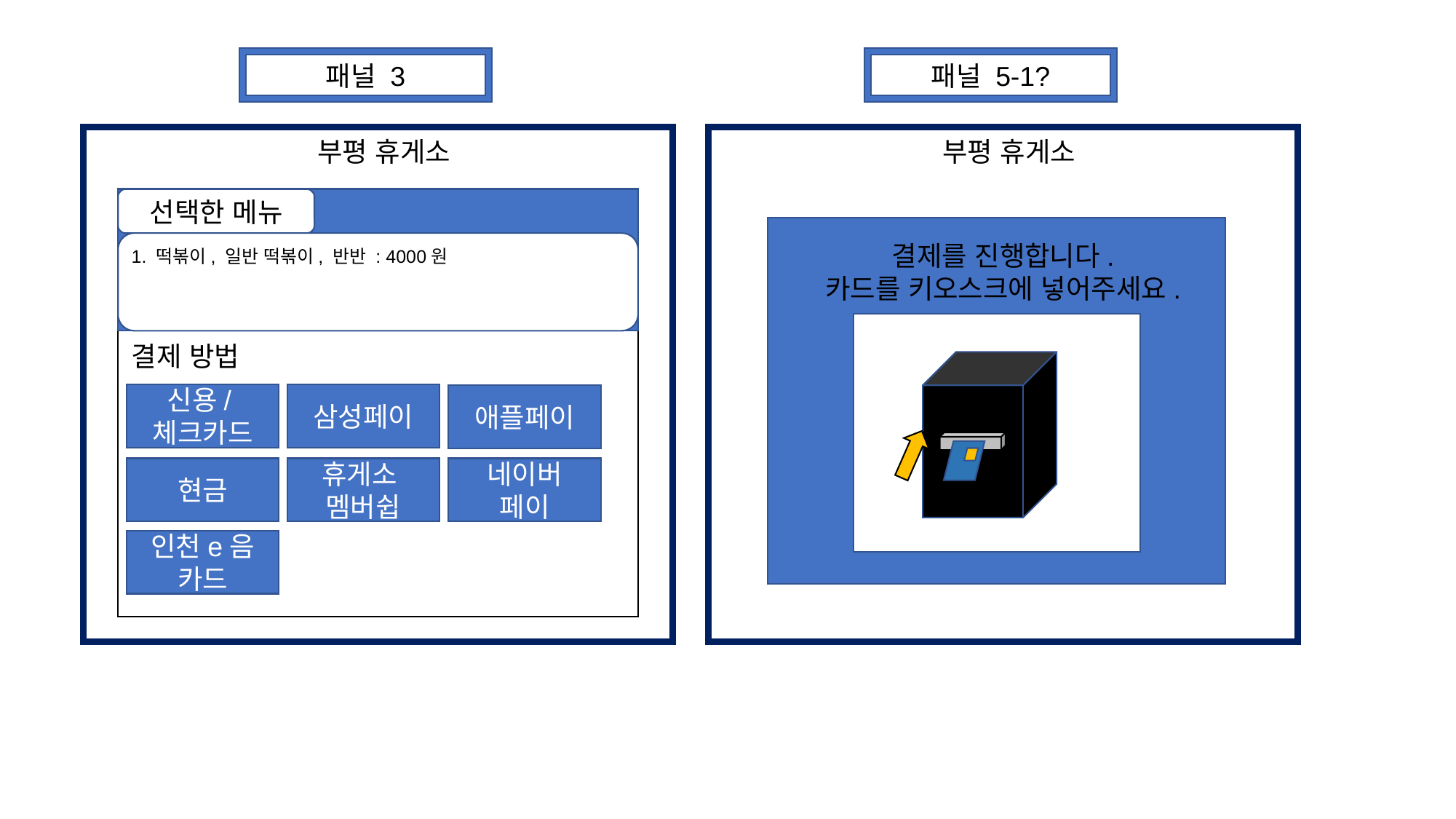

패널 5-1?
패널 3

부평 휴게소
부평 휴게소

선택한 메뉴

1. 떡볶이, 일반 떡볶이, 반반 : 4000원

결제를 진행합니다.
카드를 키오스크에 넣어주세요.

결제 방법
신용/체크카드
삼성페이
애플페이
현금
휴게소
멤버쉽
네이버
페이
인천e음
카드